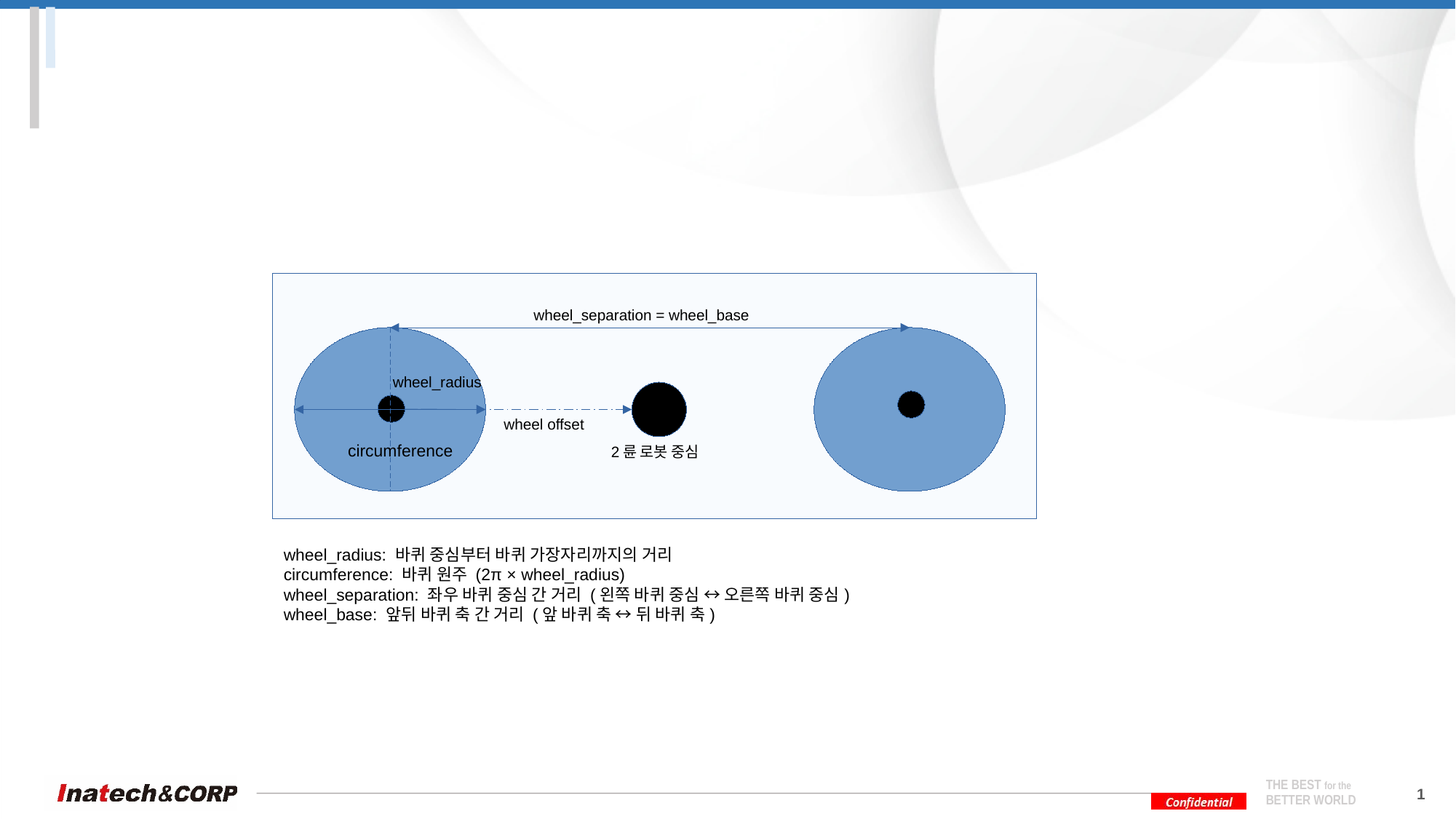

wheel_separation = wheel_base

wheel_radius

wheel offset
circumference
2륜 로봇 중심
wheel_radius: 바퀴 중심부터 바퀴 가장자리까지의 거리
circumference: 바퀴 원주 (2π × wheel_radius)
wheel_separation: 좌우 바퀴 중심 간 거리 (왼쪽 바퀴 중심 ↔ 오른쪽 바퀴 중심)
wheel_base: 앞뒤 바퀴 축 간 거리 (앞 바퀴 축 ↔ 뒤 바퀴 축)